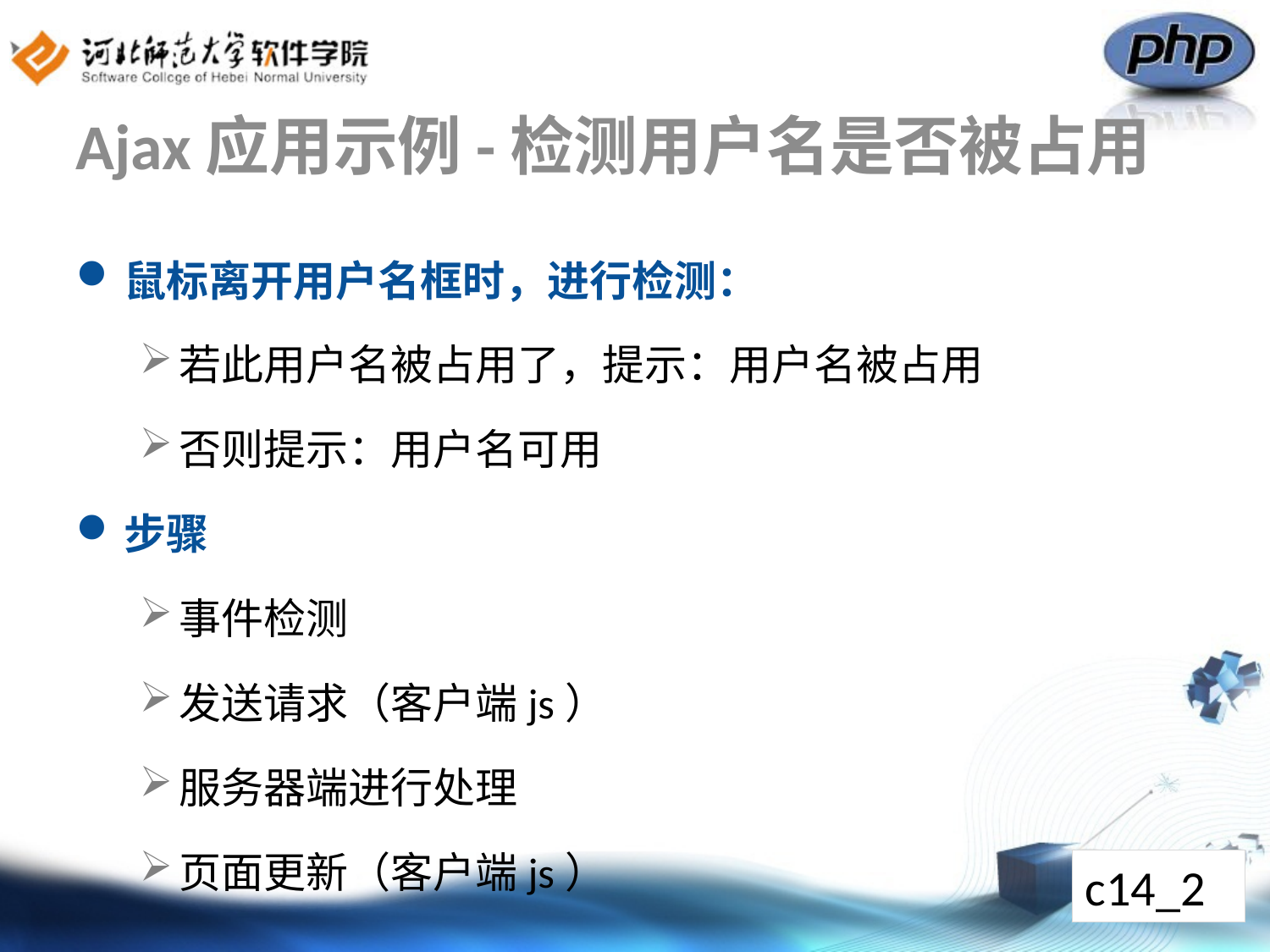

# Ajax应用示例-检测用户名是否被占用
鼠标离开用户名框时，进行检测：
若此用户名被占用了，提示：用户名被占用
否则提示：用户名可用
步骤
事件检测
发送请求（客户端js）
服务器端进行处理
页面更新（客户端js）

c14_2